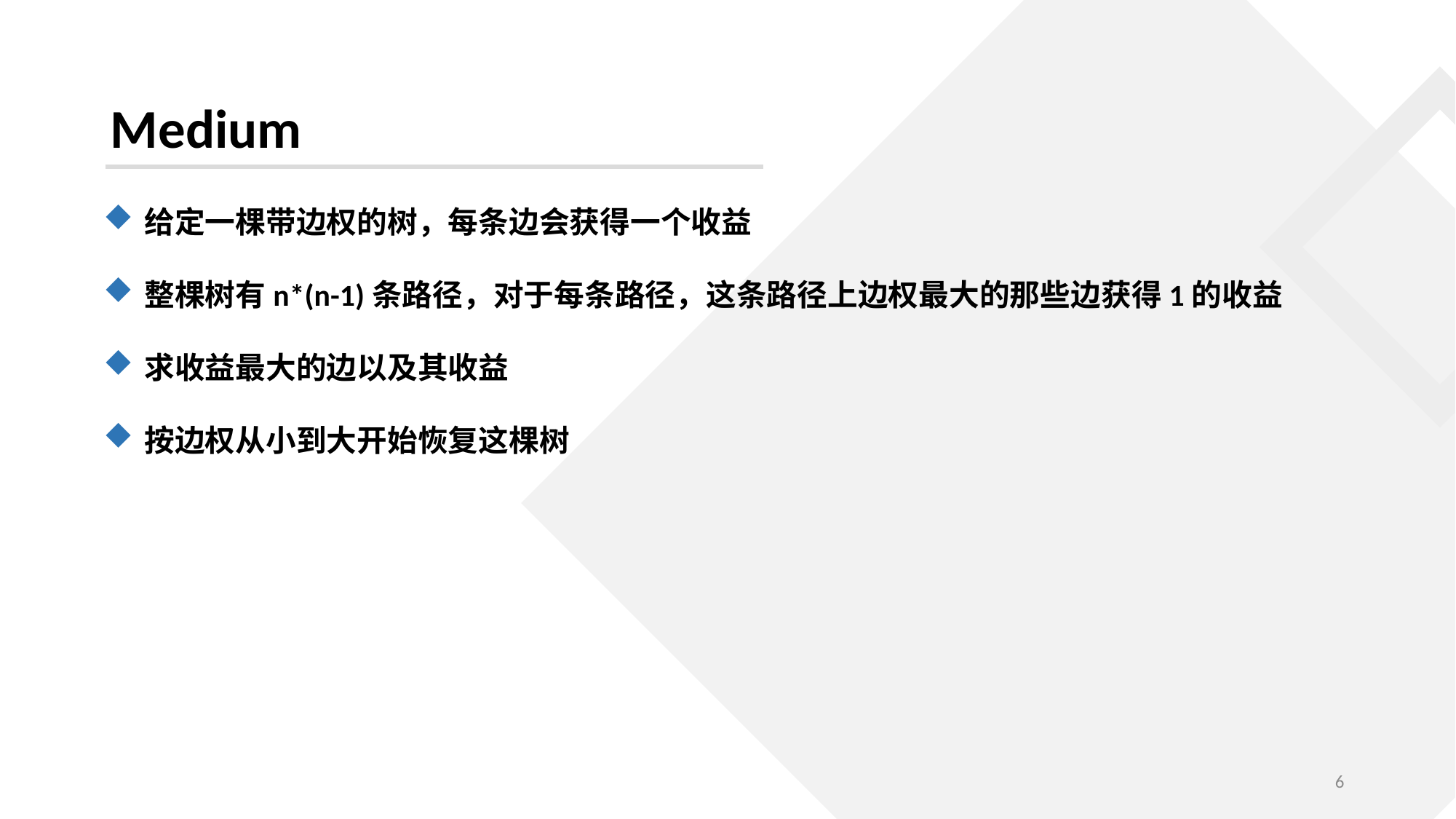

Medium
给定一棵带边权的树，每条边会获得一个收益

整棵树有n*(n-1)条路径，对于每条路径，这条路径上边权最大的那些边获得1的收益

求收益最大的边以及其收益

按边权从小到大开始恢复这棵树
6